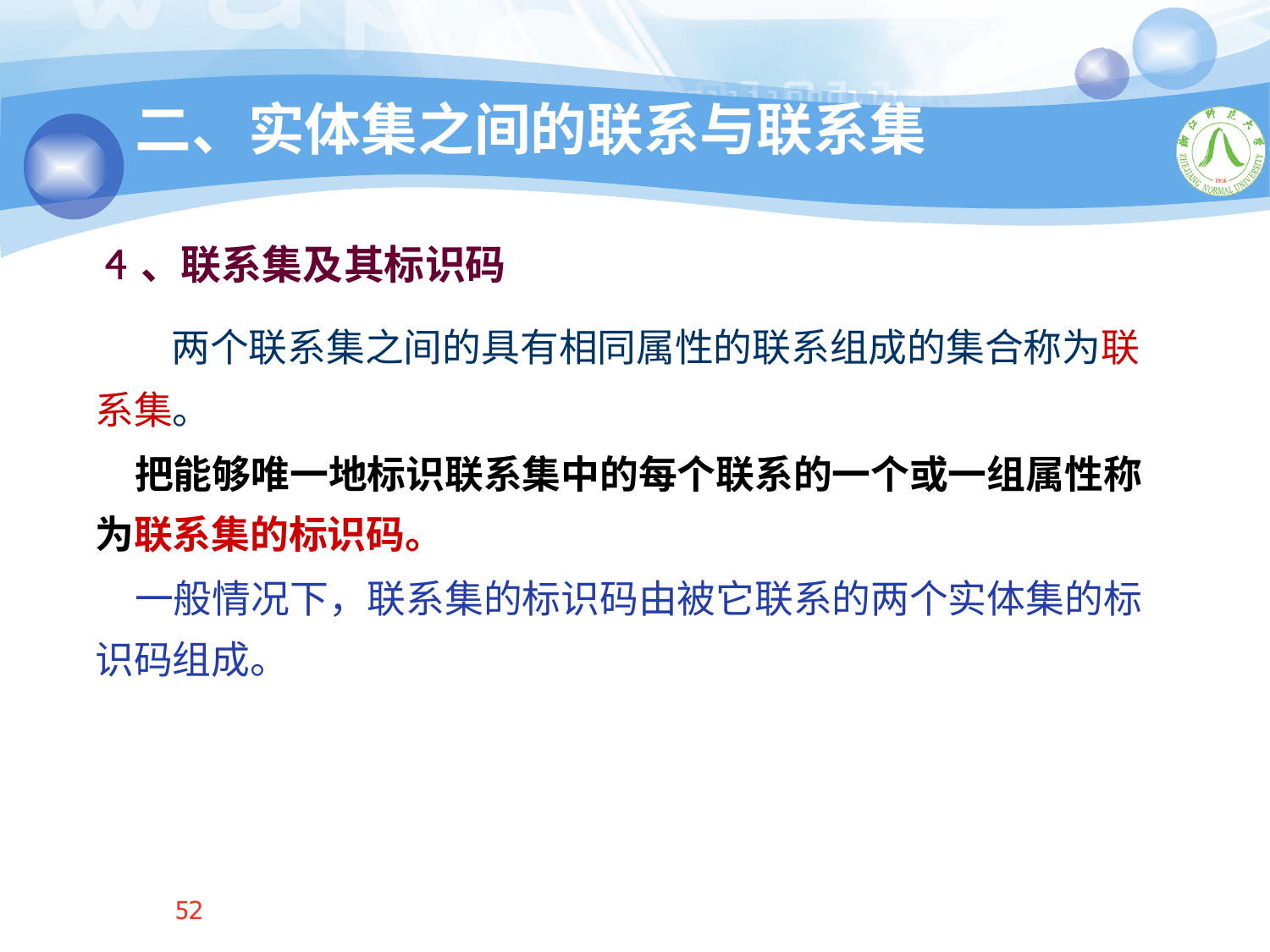

二、实体集之间的联系与联系集
    4、联系集及其标识码
          两个联系集之间的具有相同属性的联系组成的集合称为联系集。
         把能够唯一地标识联系集中的每个联系的一个或一组属性称为联系集的标识码。
         一般情况下，联系集的标识码由被它联系的两个实体集的标识码组成。
52